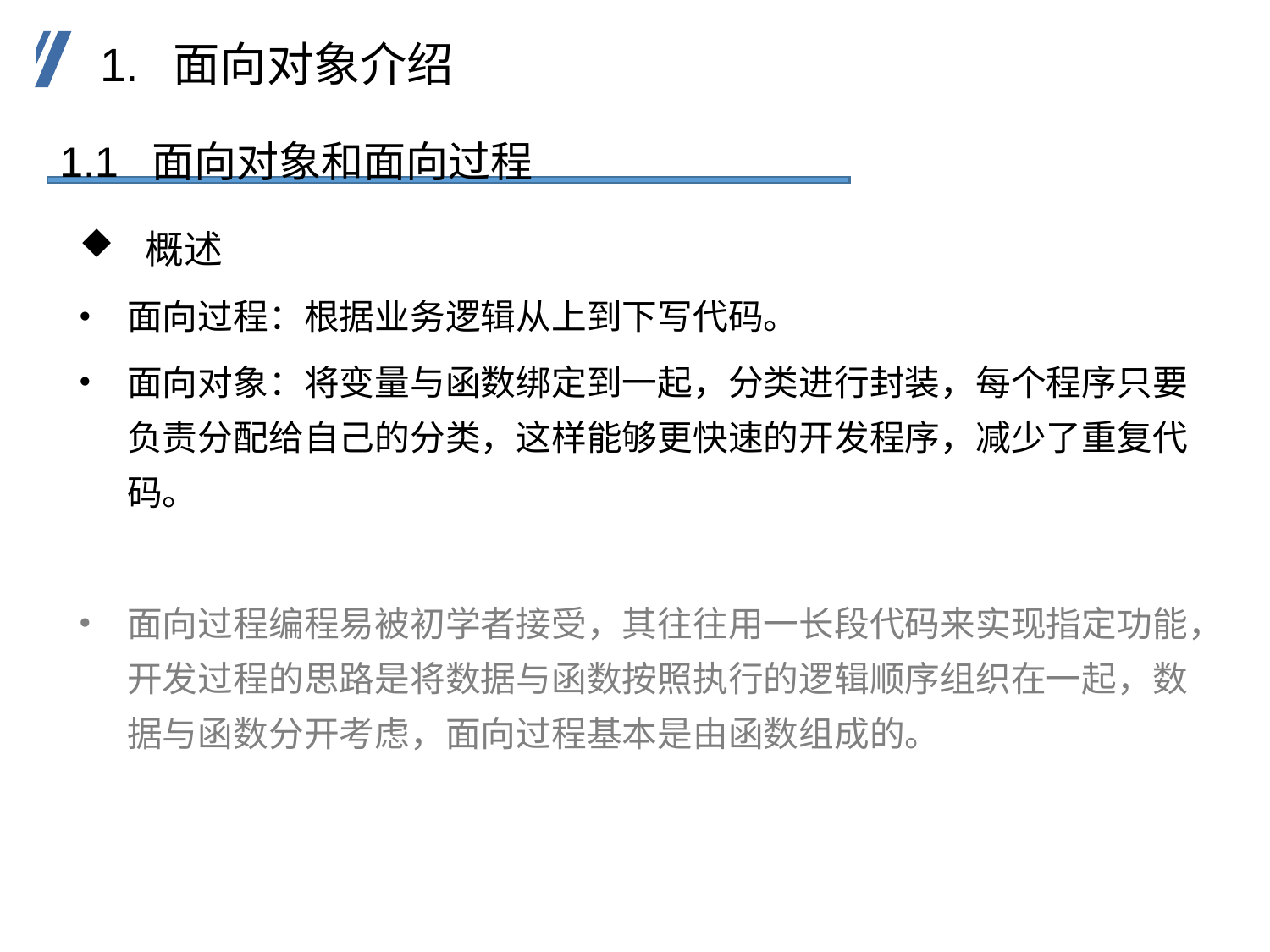

1.  面向对象介绍
1.1  面向对象和面向过程

 概述
面向过程：根据业务逻辑从上到下写代码。
面向对象：将变量与函数绑定到一起，分类进行封装，每个程序只要负责分配给自己的分类，这样能够更快速的开发程序，减少了重复代码。

面向过程编程易被初学者接受，其往往用一长段代码来实现指定功能，开发过程的思路是将数据与函数按照执行的逻辑顺序组织在一起，数据与函数分开考虑，面向过程基本是由函数组成的。